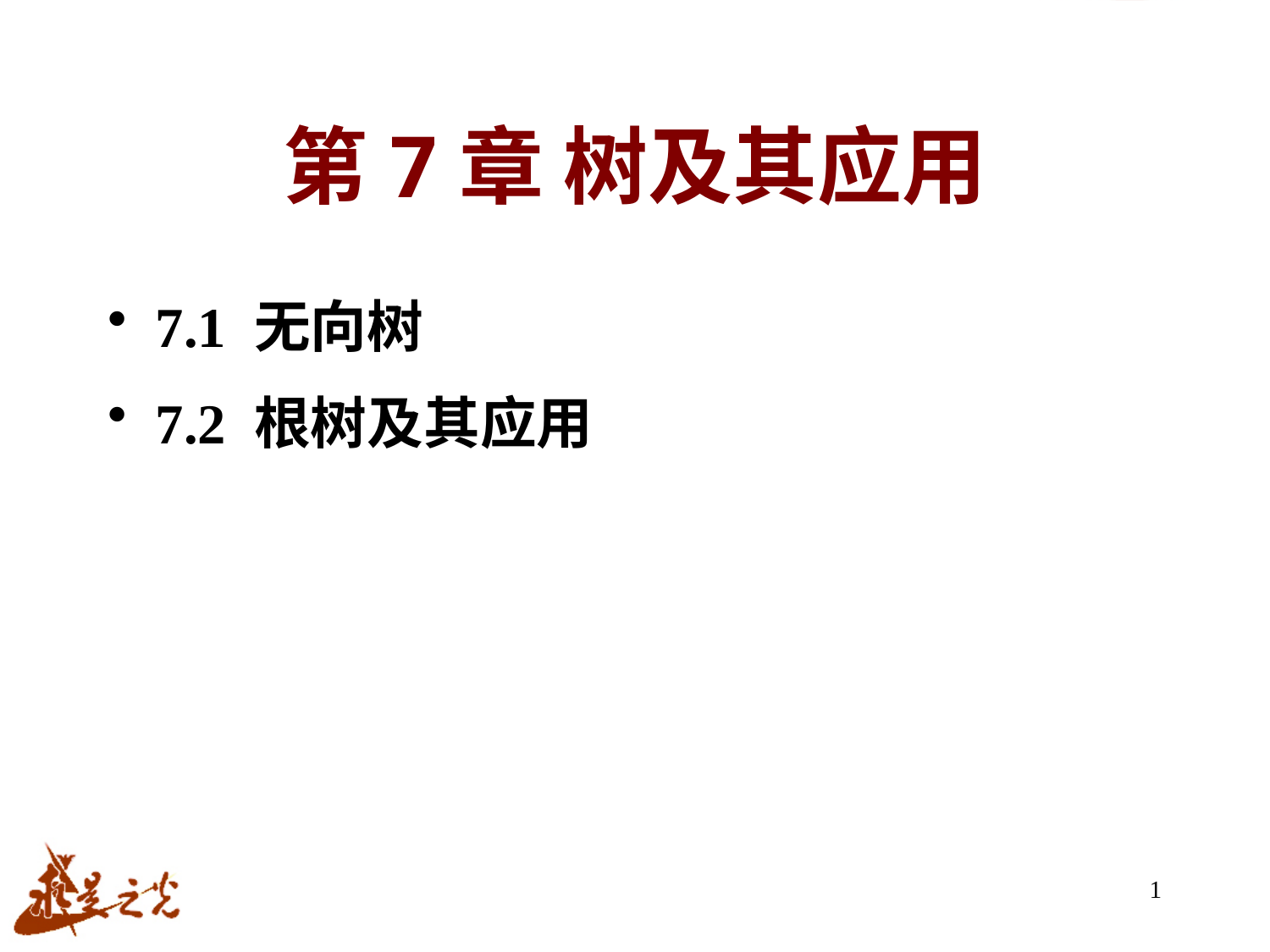

# 第7章 树及其应用
7.1 无向树
7.2 根树及其应用
1